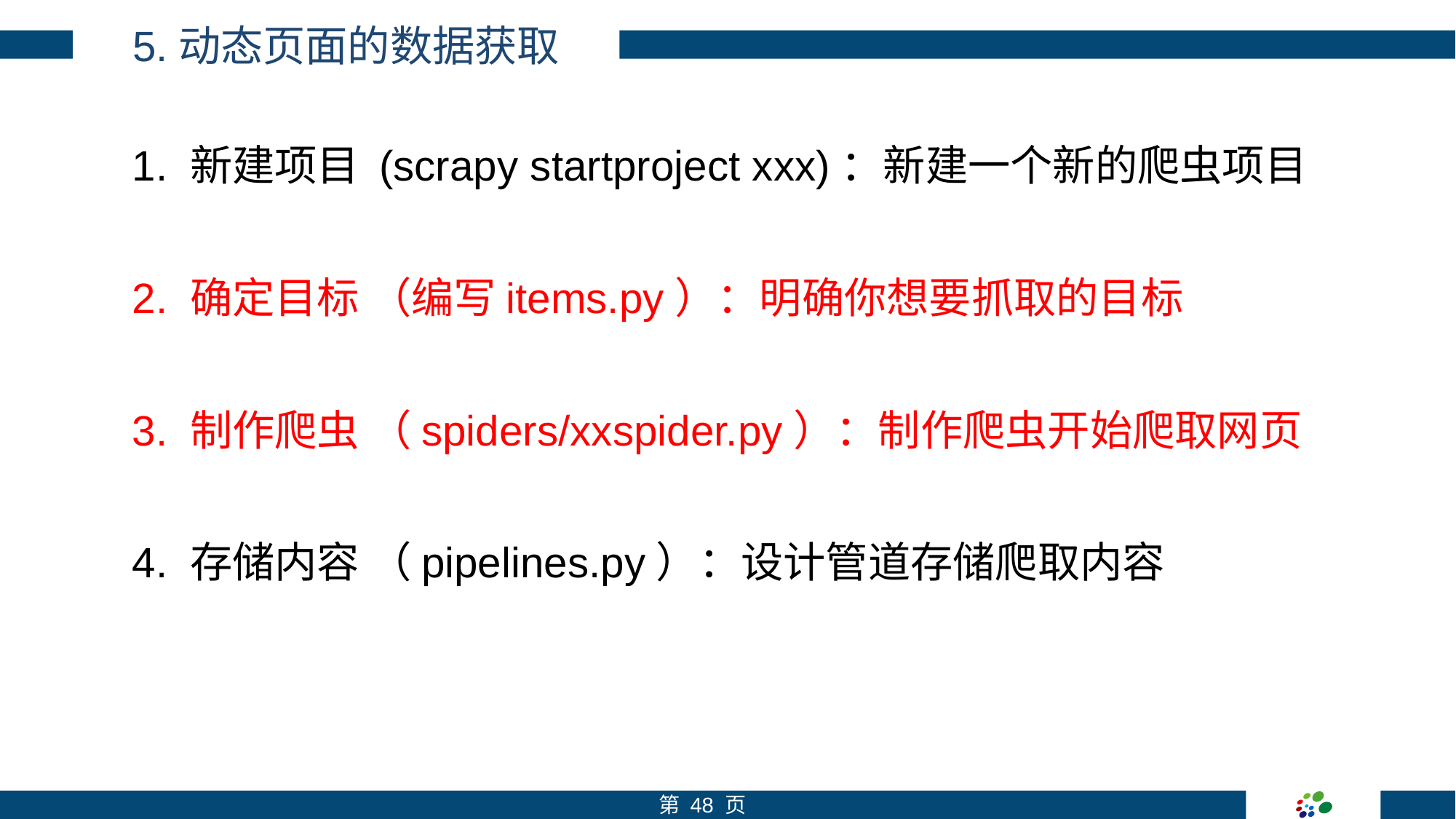

5.动态页面的数据获取
1. 新建项目 (scrapy startproject xxx)：新建一个新的爬虫项目
2. 确定目标 （编写items.py）：明确你想要抓取的目标
3. 制作爬虫 （spiders/xxspider.py）：制作爬虫开始爬取网页
4. 存储内容 （pipelines.py）：设计管道存储爬取内容